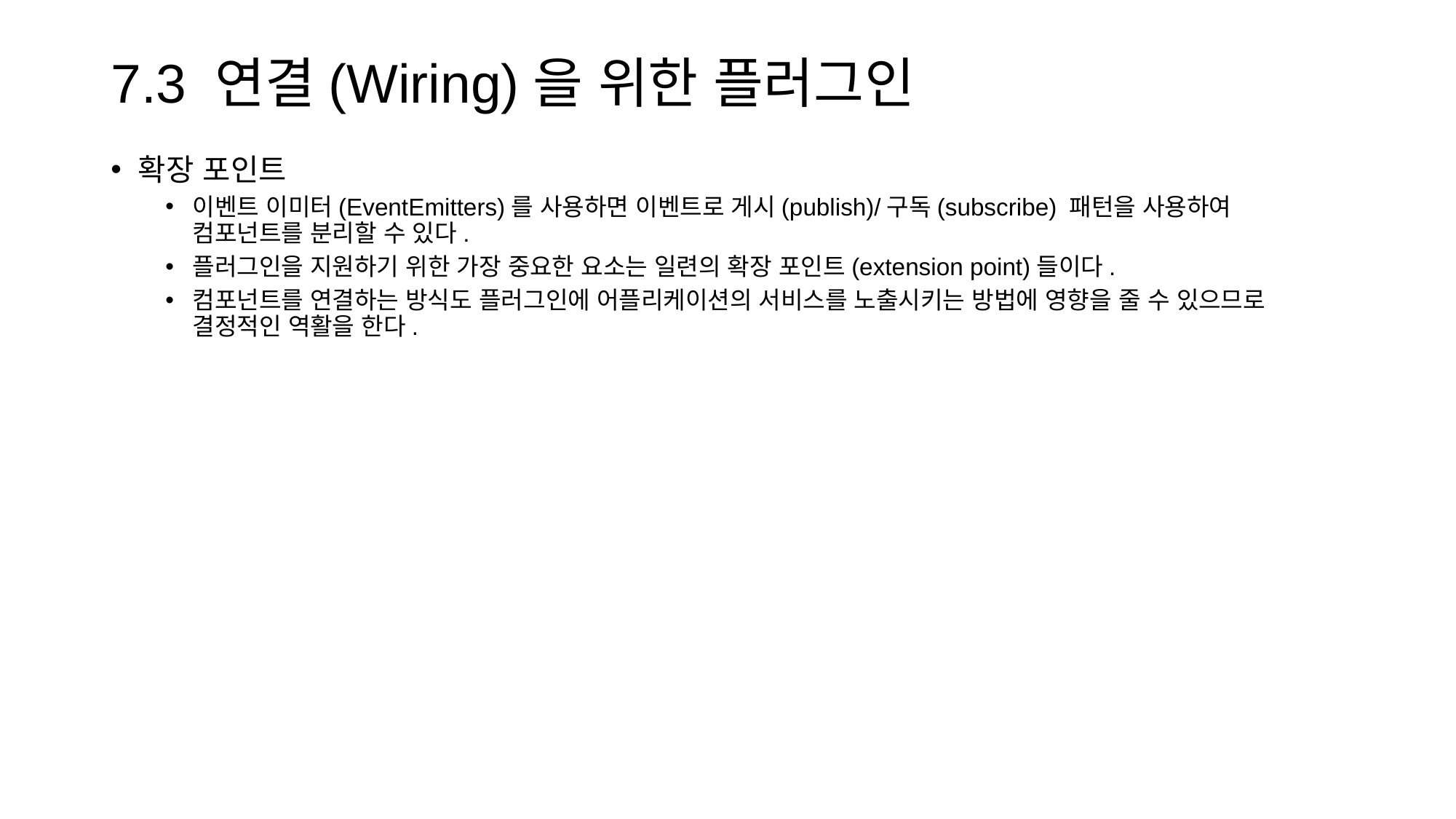

# 7.3 연결(Wiring)을 위한 플러그인
확장 포인트
이벤트 이미터(EventEmitters)를 사용하면 이벤트로 게시(publish)/구독(subscribe) 패턴을 사용하여 컴포넌트를 분리할 수 있다.
플러그인을 지원하기 위한 가장 중요한 요소는 일련의 확장 포인트(extension point)들이다.
컴포넌트를 연결하는 방식도 플러그인에 어플리케이션의 서비스를 노출시키는 방법에 영향을 줄 수 있으므로 결정적인 역활을 한다.